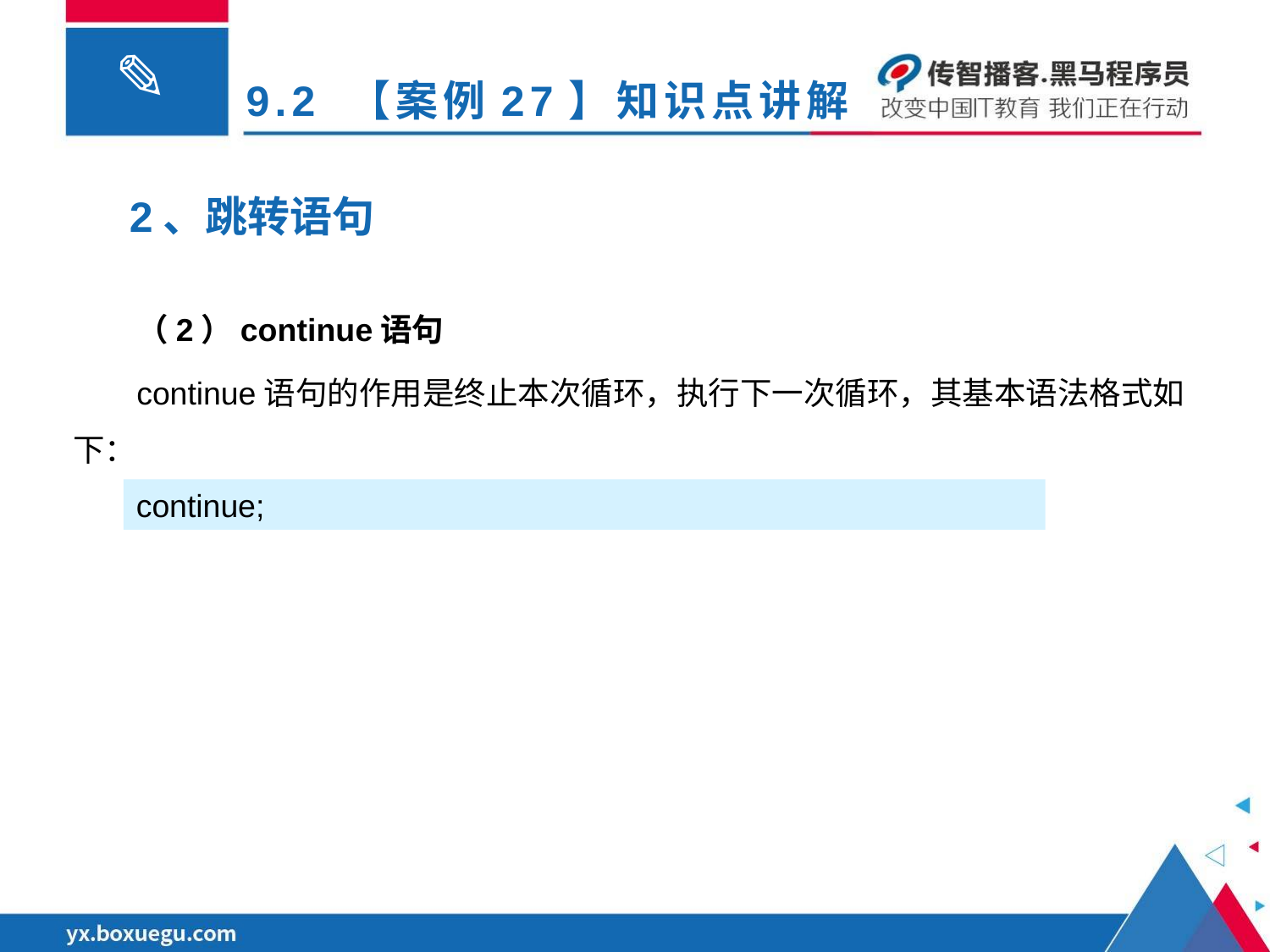

# 9.2 【案例27】知识点讲解
2、跳转语句
（2）continue语句
continue语句的作用是终止本次循环，执行下一次循环，其基本语法格式如下：
continue;